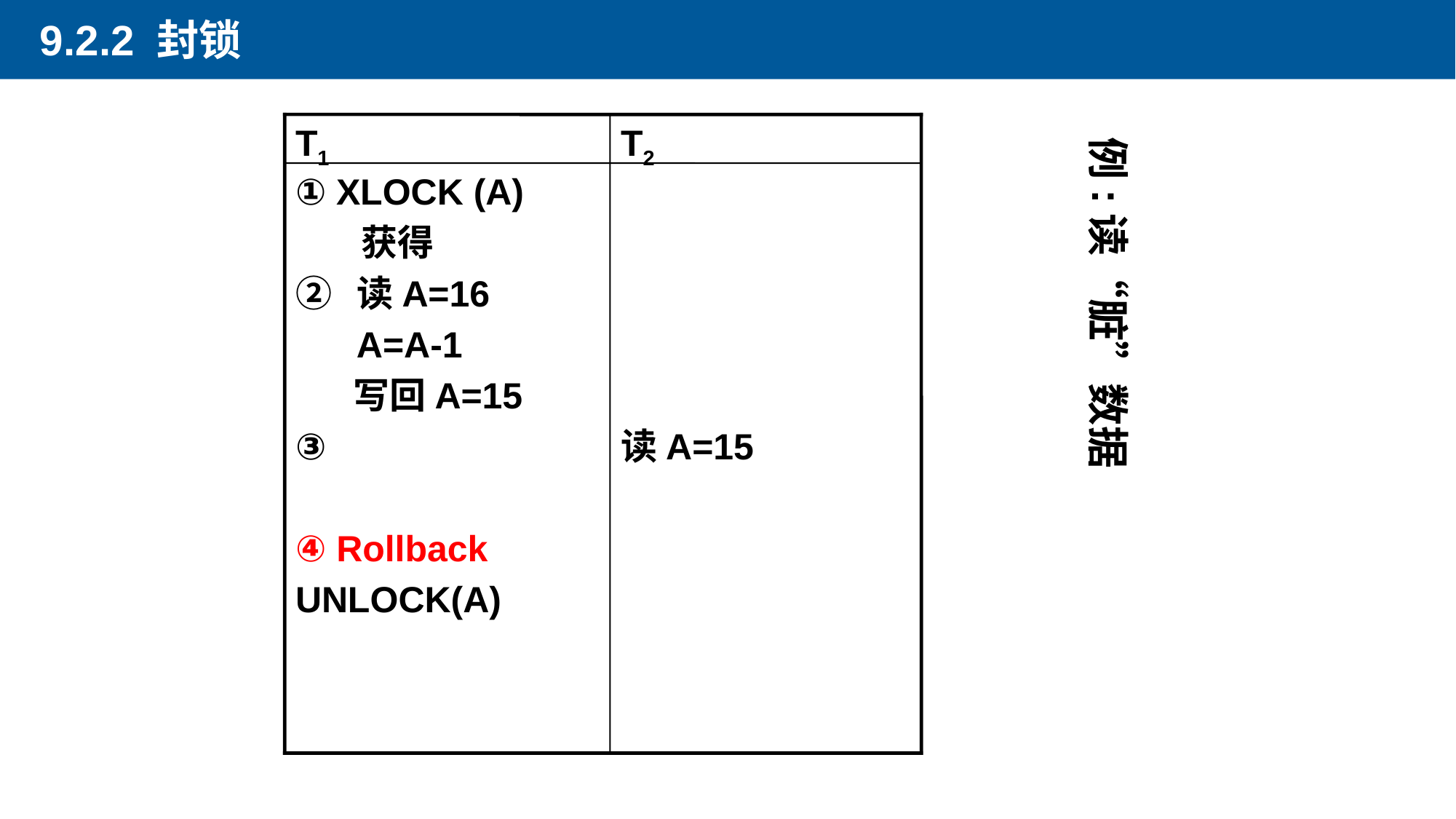

9.2.2 封锁
T1

T2

① XLOCK (A)
       获得
②  读A=16
      A=A-1
      写回A=15
③

④ Rollback
UNLOCK(A)

读A=15

例:读“脏”数据